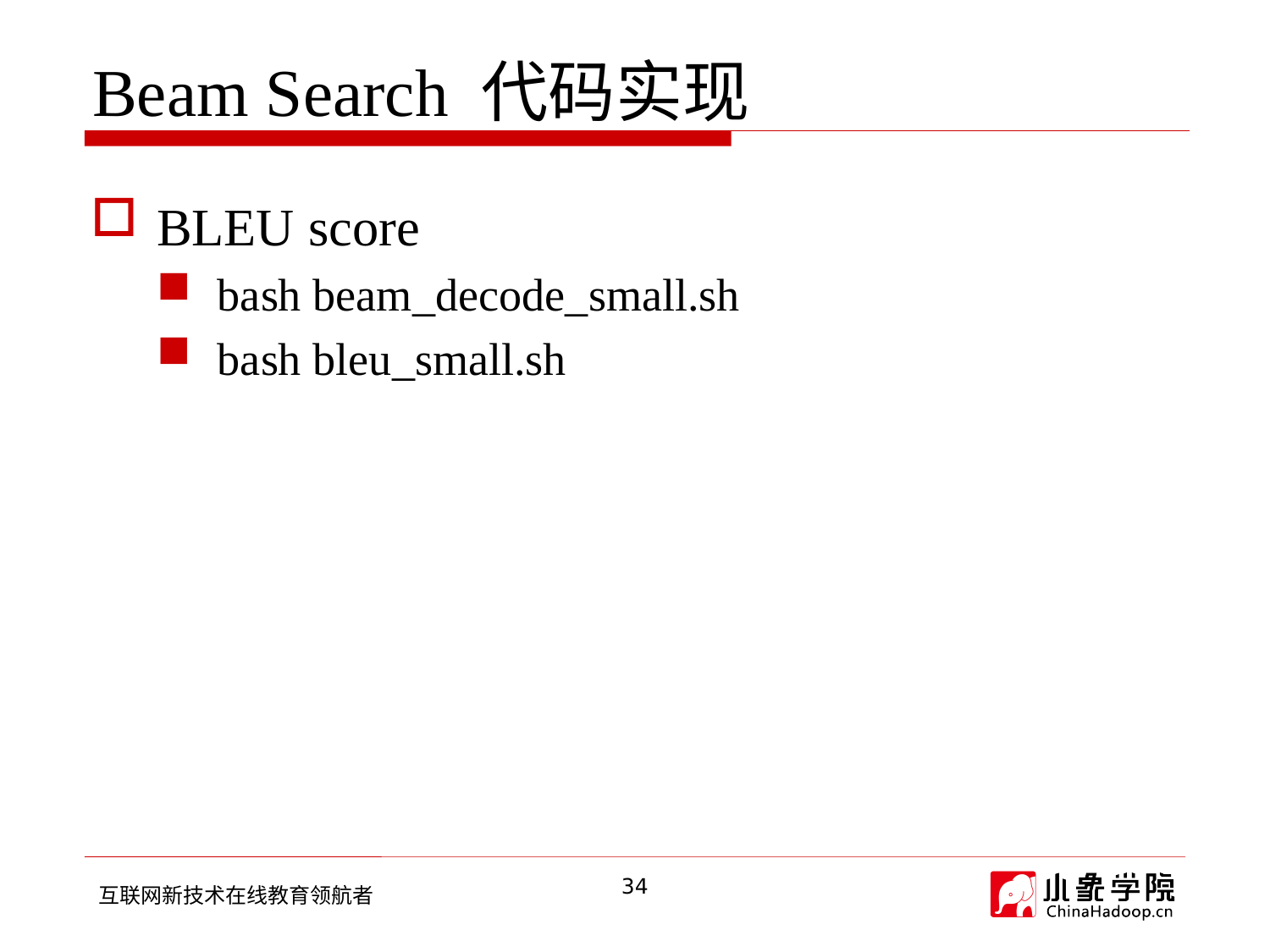

# Beam Search 代码实现
BLEU score
bash beam_decode_small.sh
bash bleu_small.sh
34